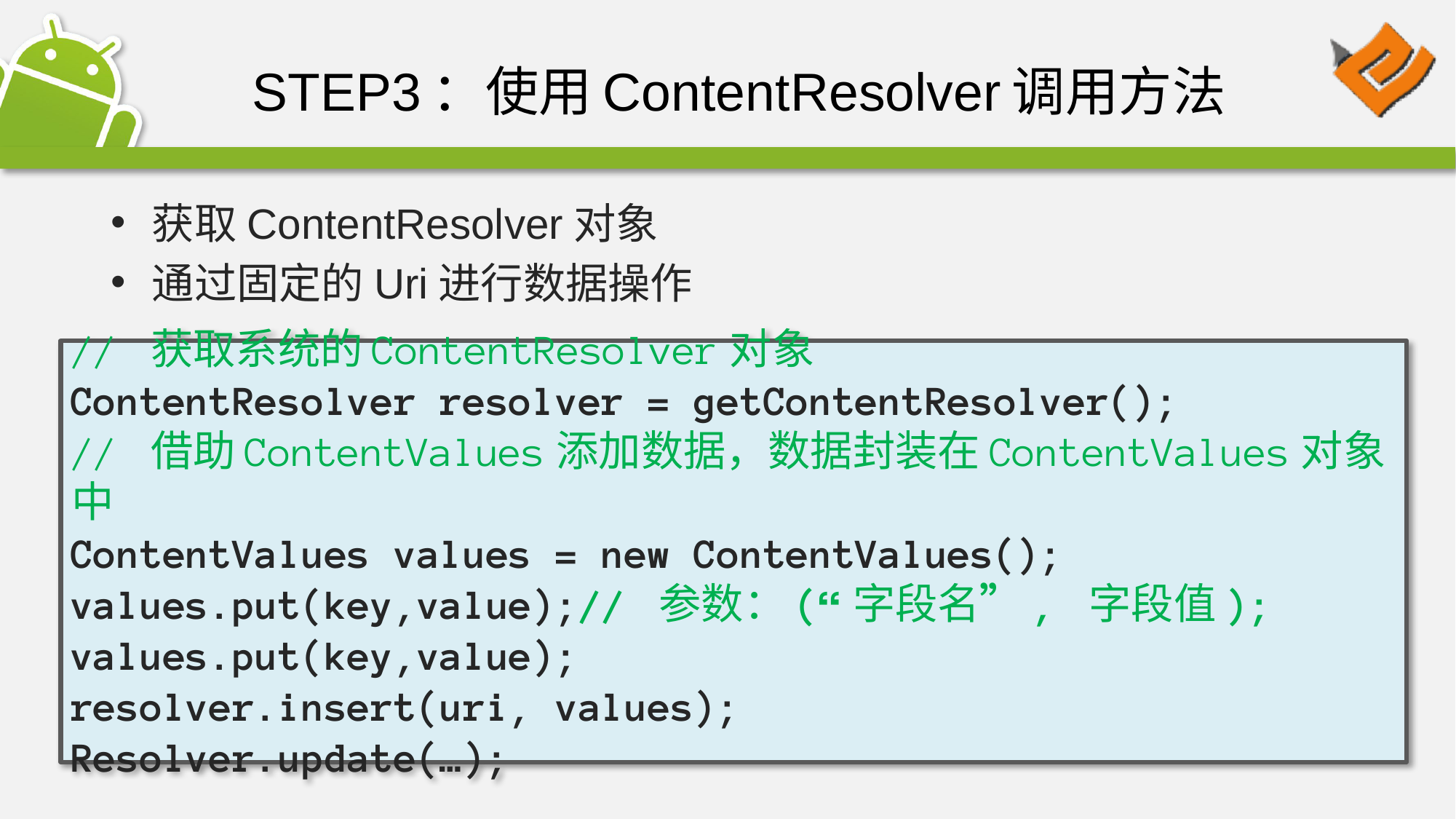

# STEP3：使用ContentResolver调用方法
获取ContentResolver对象
通过固定的Uri进行数据操作
// 获取系统的ContentResolver对象
ContentResolver resolver = getContentResolver();
// 借助ContentValues添加数据，数据封装在ContentValues对象中
ContentValues values = new ContentValues();
values.put(key,value);// 参数：(“字段名”, 字段值); values.put(key,value);
resolver.insert(uri, values);
Resolver.update(…);